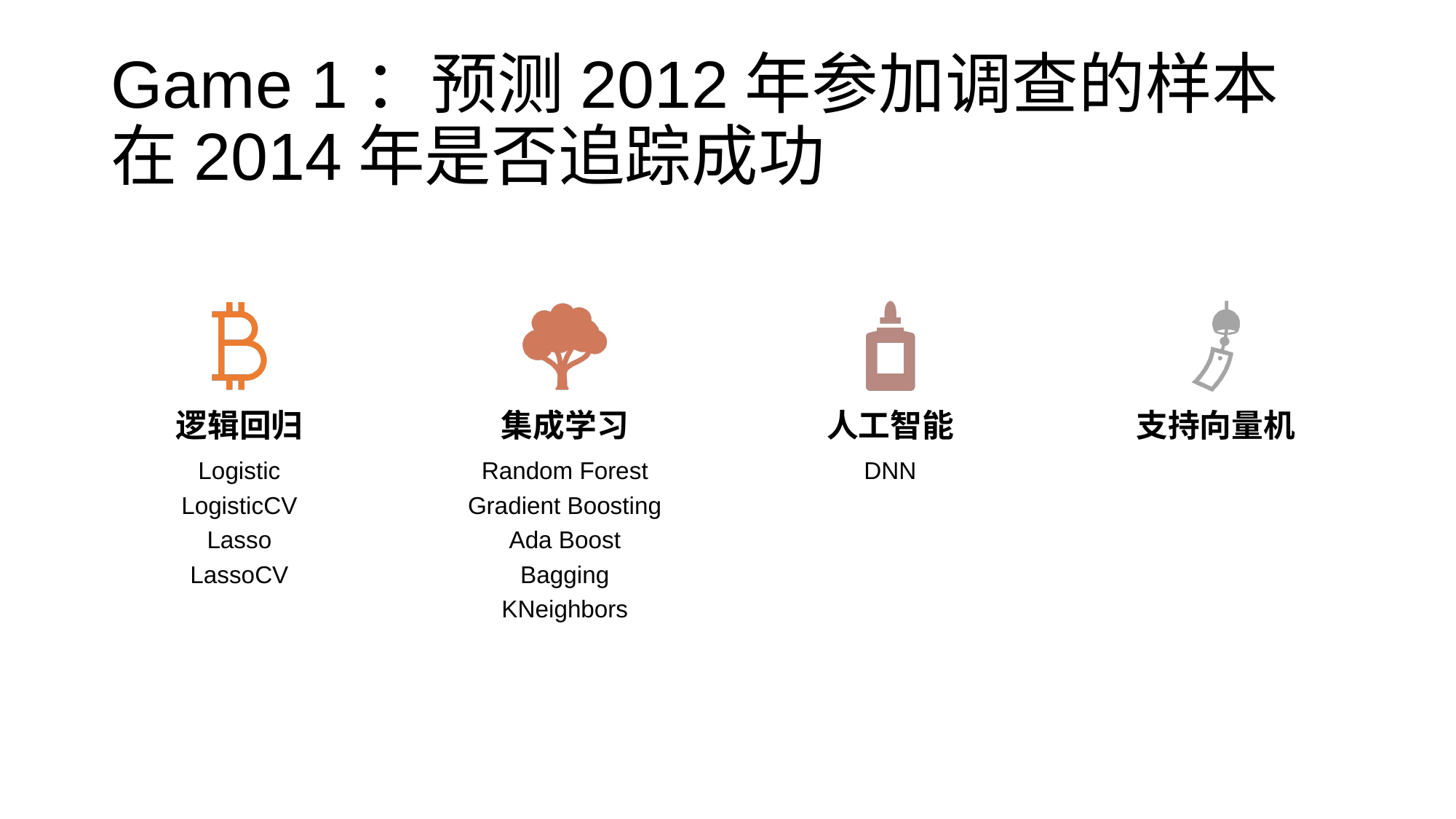

# Game 1：预测2012年参加调查的样本在2014年是否追踪成功
逻辑回归
Logistic
LogisticCV
Lasso
LassoCV
集成学习
Random Forest
Gradient Boosting
Ada Boost
Bagging
KNeighbors
人工智能
DNN
支持向量机